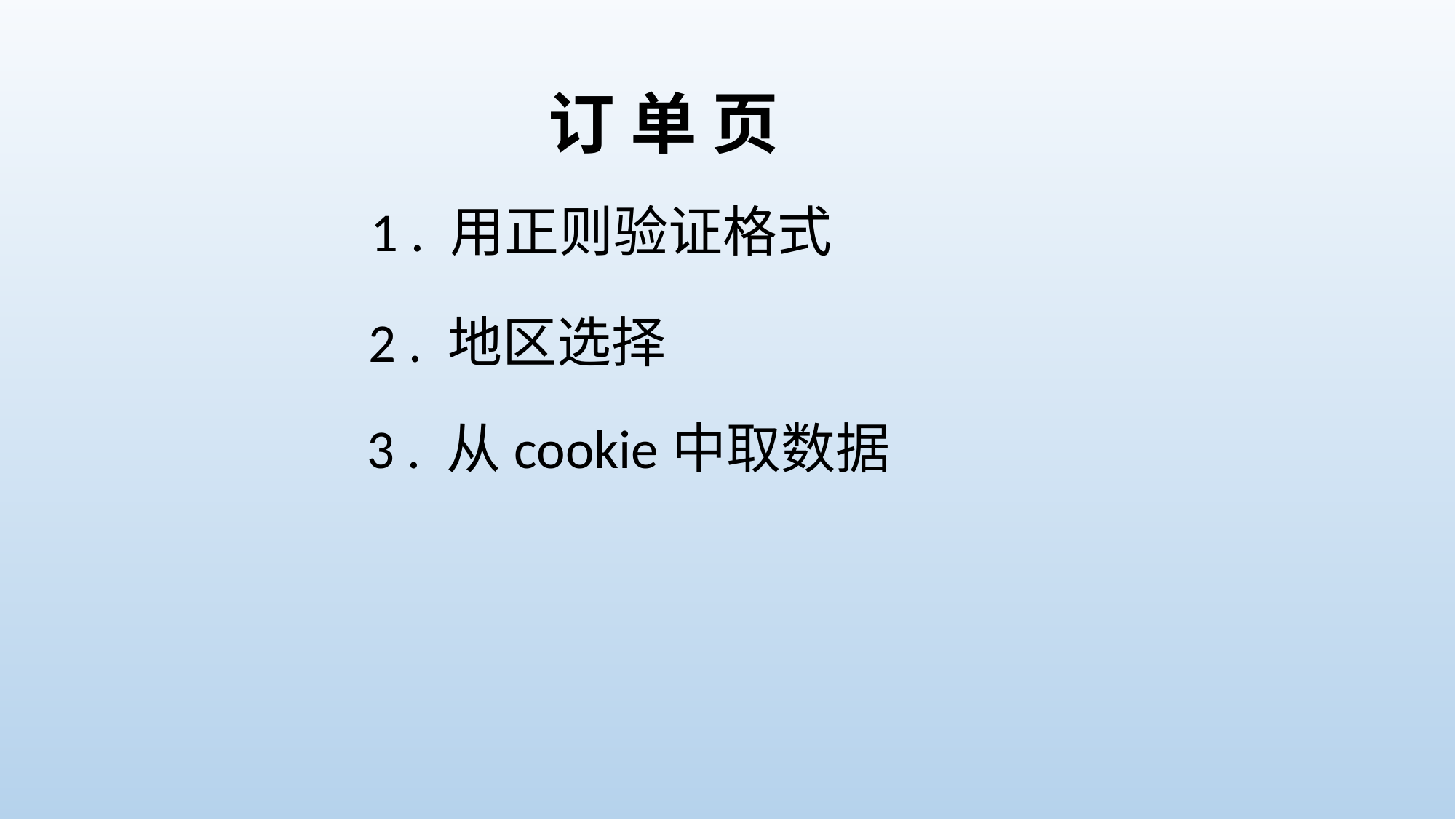

订 单 页
1 . 用正则验证格式
2 . 地区选择
3 . 从cookie中取数据